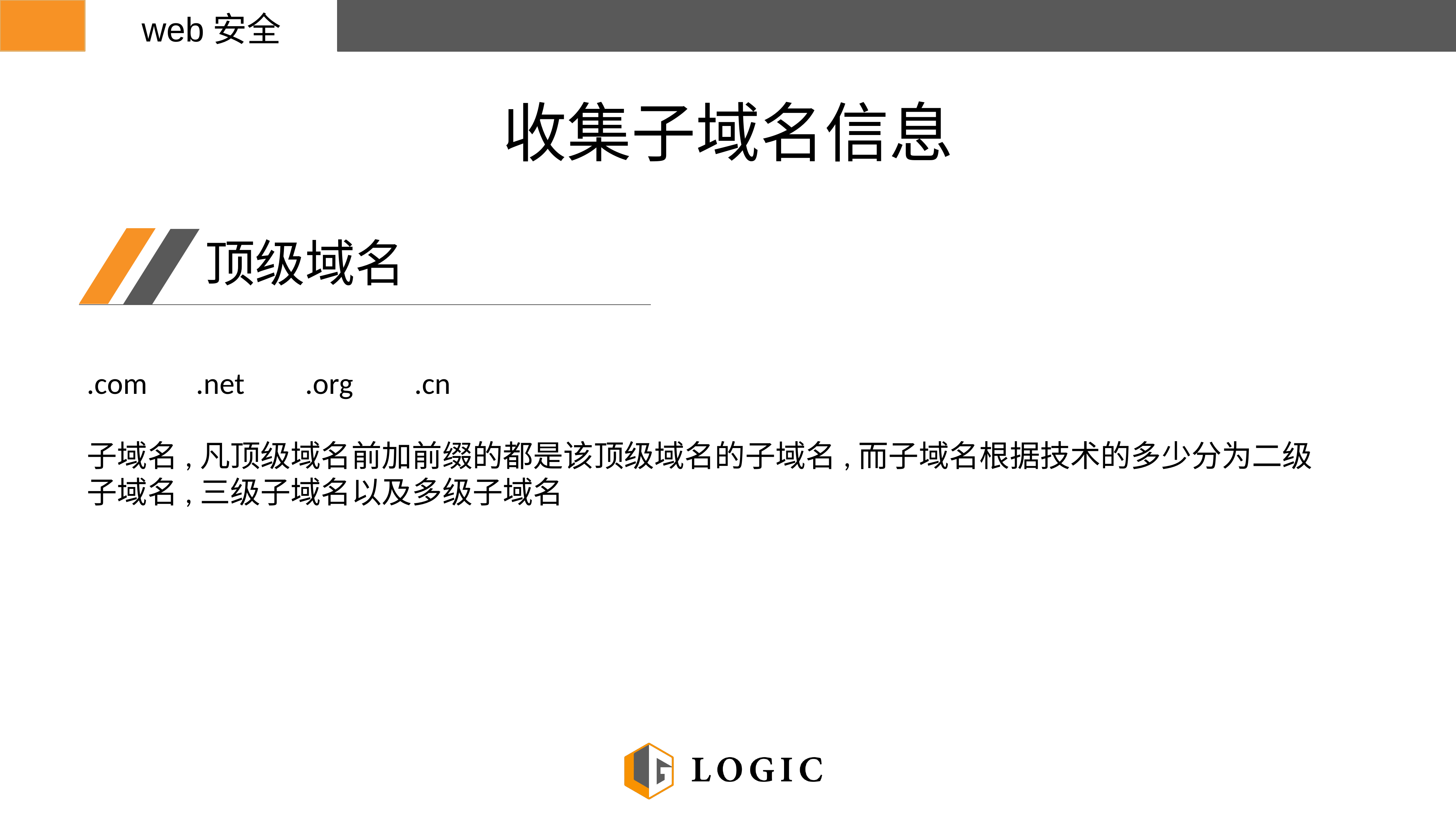

web安全
收集子域名信息

顶级域名
.com	.net		.org		.cn

子域名,凡顶级域名前加前缀的都是该顶级域名的子域名,而子域名根据技术的多少分为二级子域名,三级子域名以及多级子域名